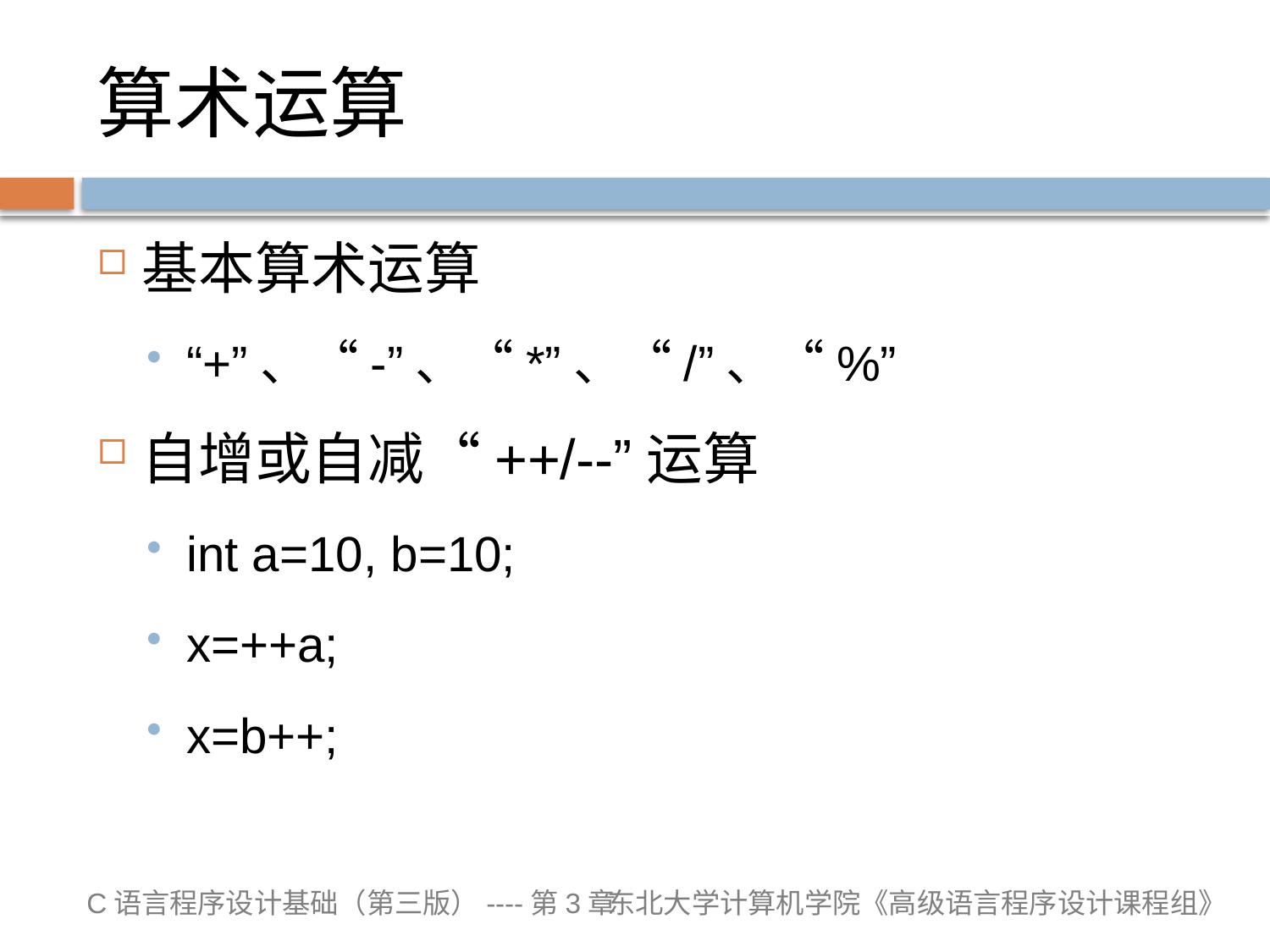

# 算术运算
基本算术运算
“+”、“-”、“*”、“/”、“%”
自增或自减“++/--”运算
int a=10, b=10;
x=++a;
x=b++;